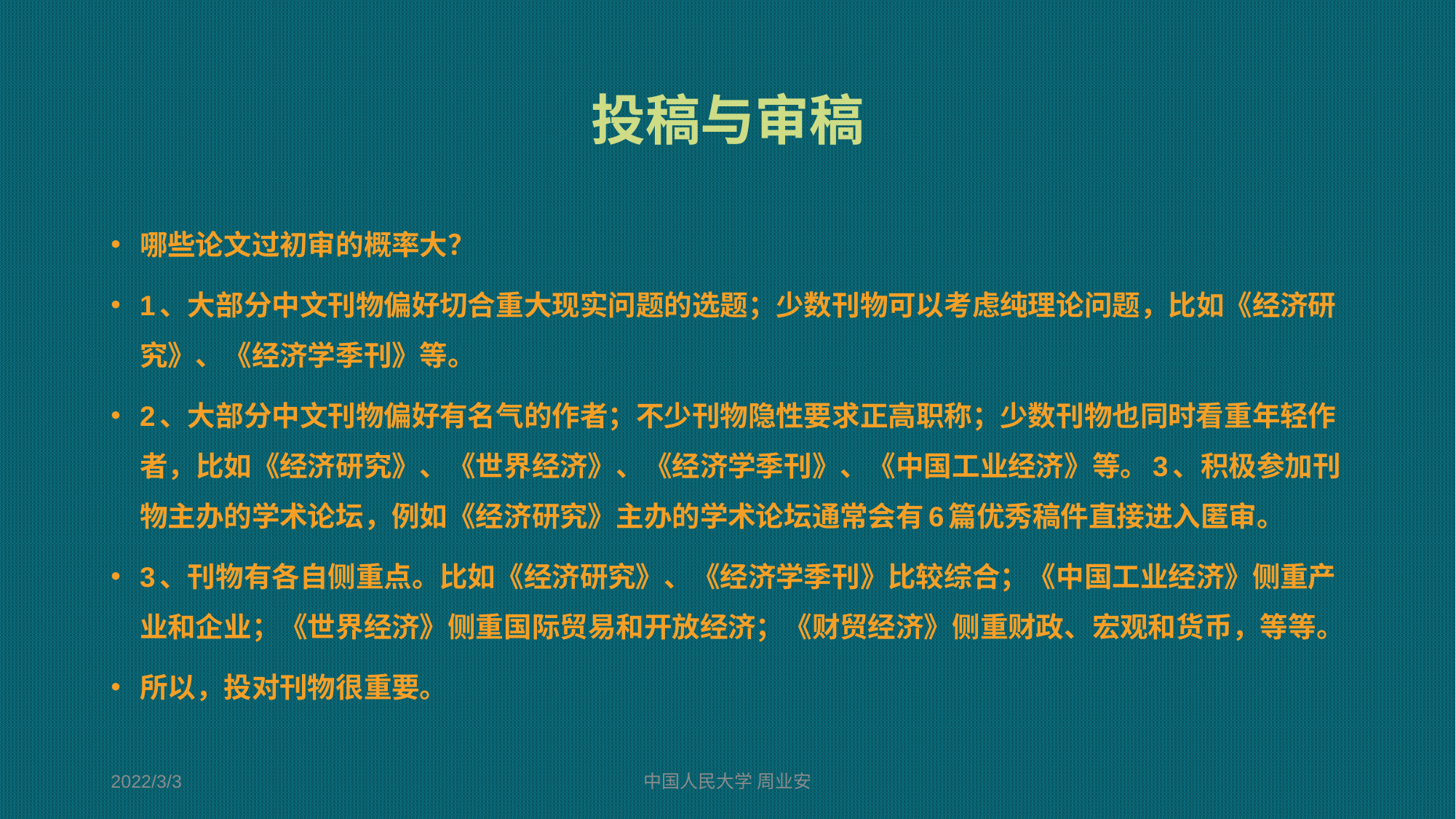

# 投稿与审稿
哪些论文过初审的概率大？
1、大部分中文刊物偏好切合重大现实问题的选题；少数刊物可以考虑纯理论问题，比如《经济研究》、《经济学季刊》等。
2、大部分中文刊物偏好有名气的作者；不少刊物隐性要求正高职称；少数刊物也同时看重年轻作者，比如《经济研究》、《世界经济》、《经济学季刊》、《中国工业经济》等。3、积极参加刊物主办的学术论坛，例如《经济研究》主办的学术论坛通常会有6篇优秀稿件直接进入匿审。
3、刊物有各自侧重点。比如《经济研究》、《经济学季刊》比较综合；《中国工业经济》侧重产业和企业；《世界经济》侧重国际贸易和开放经济；《财贸经济》侧重财政、宏观和货币，等等。
所以，投对刊物很重要。

2022/3/3
中国人民大学 周业安